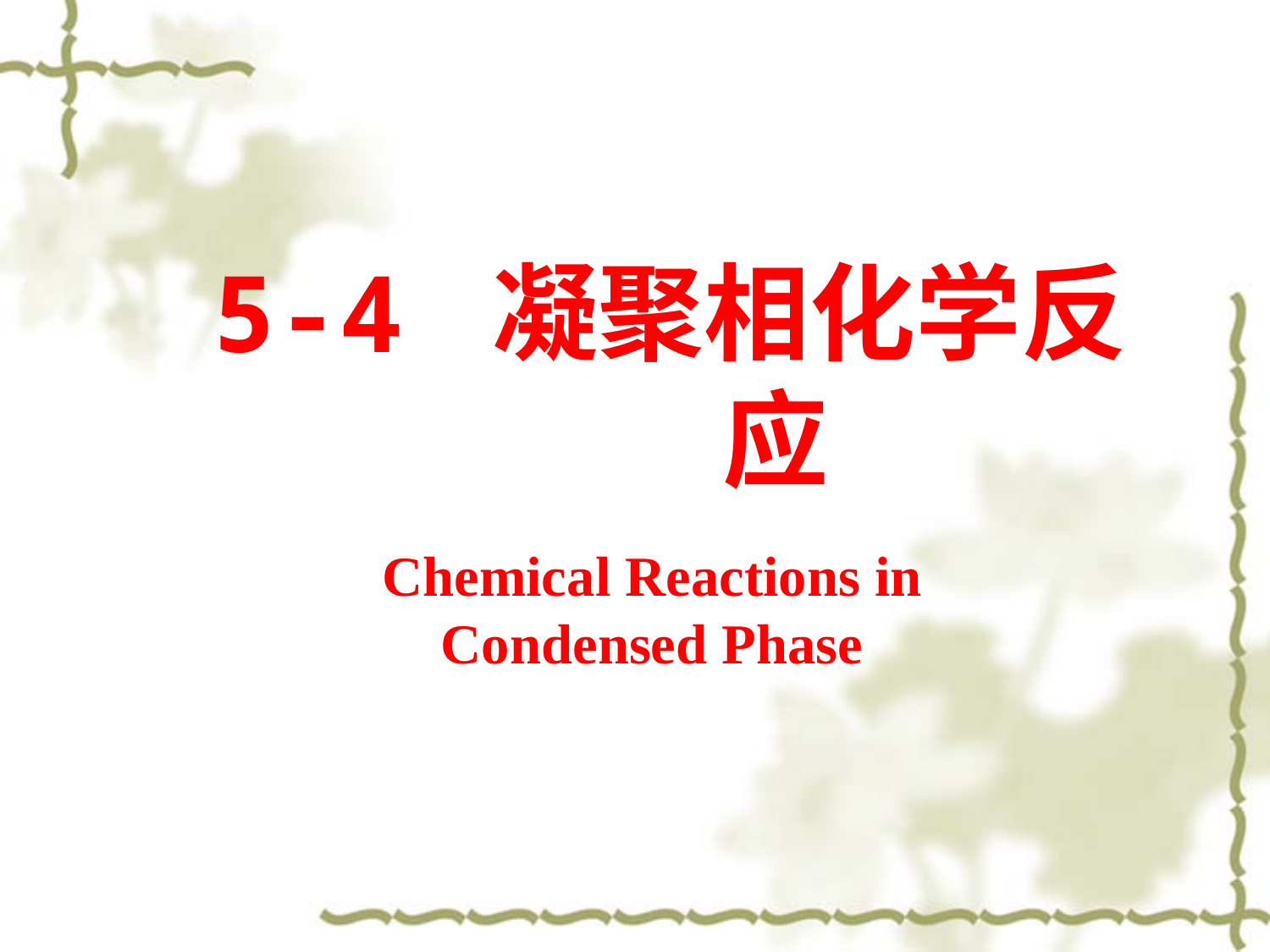

5-4 凝聚相化学反应
Chemical Reactions in Condensed Phase